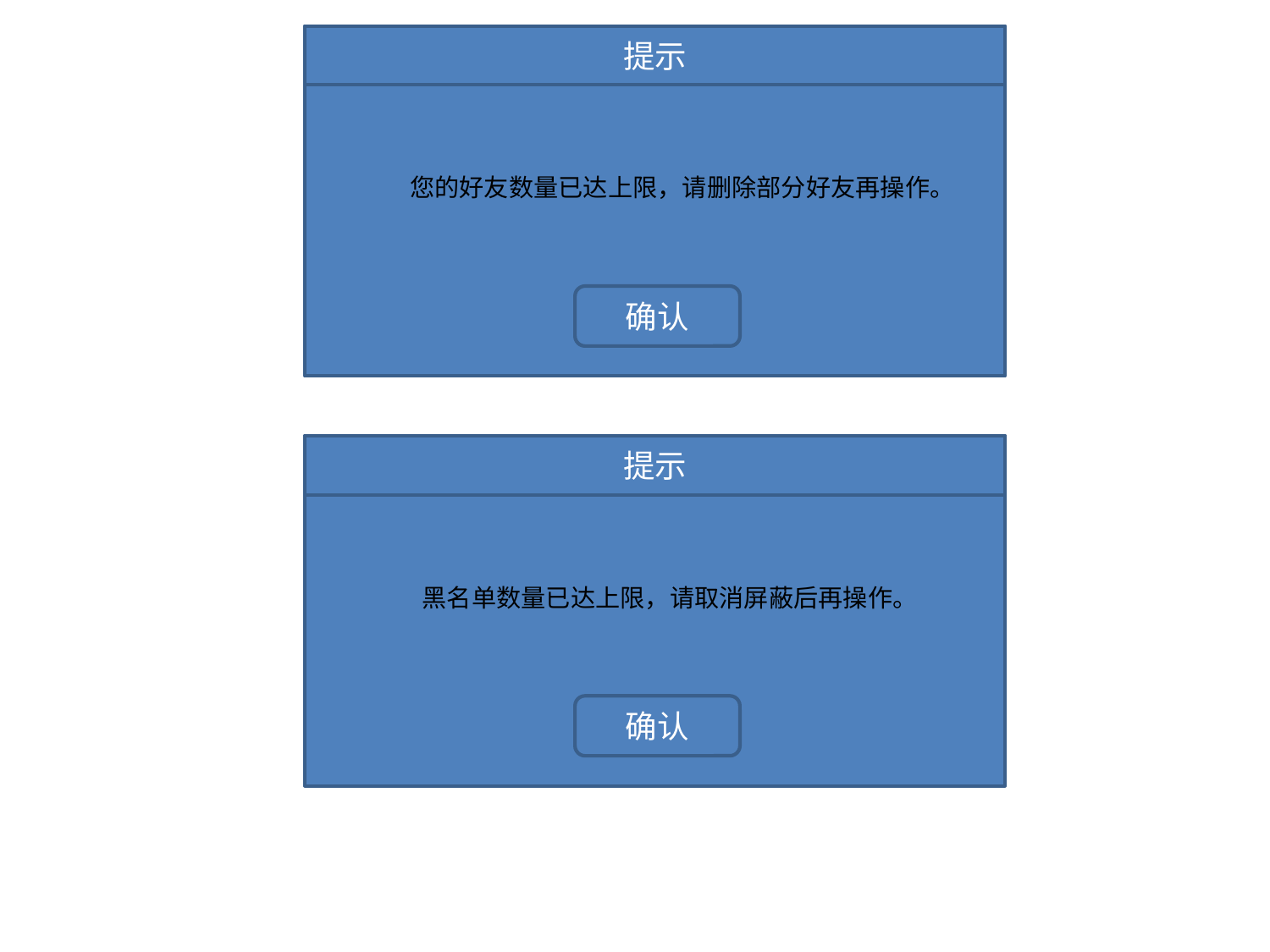

提示
您的好友数量已达上限，请删除部分好友再操作。
确认

提示
黑名单数量已达上限，请取消屏蔽后再操作。
确认